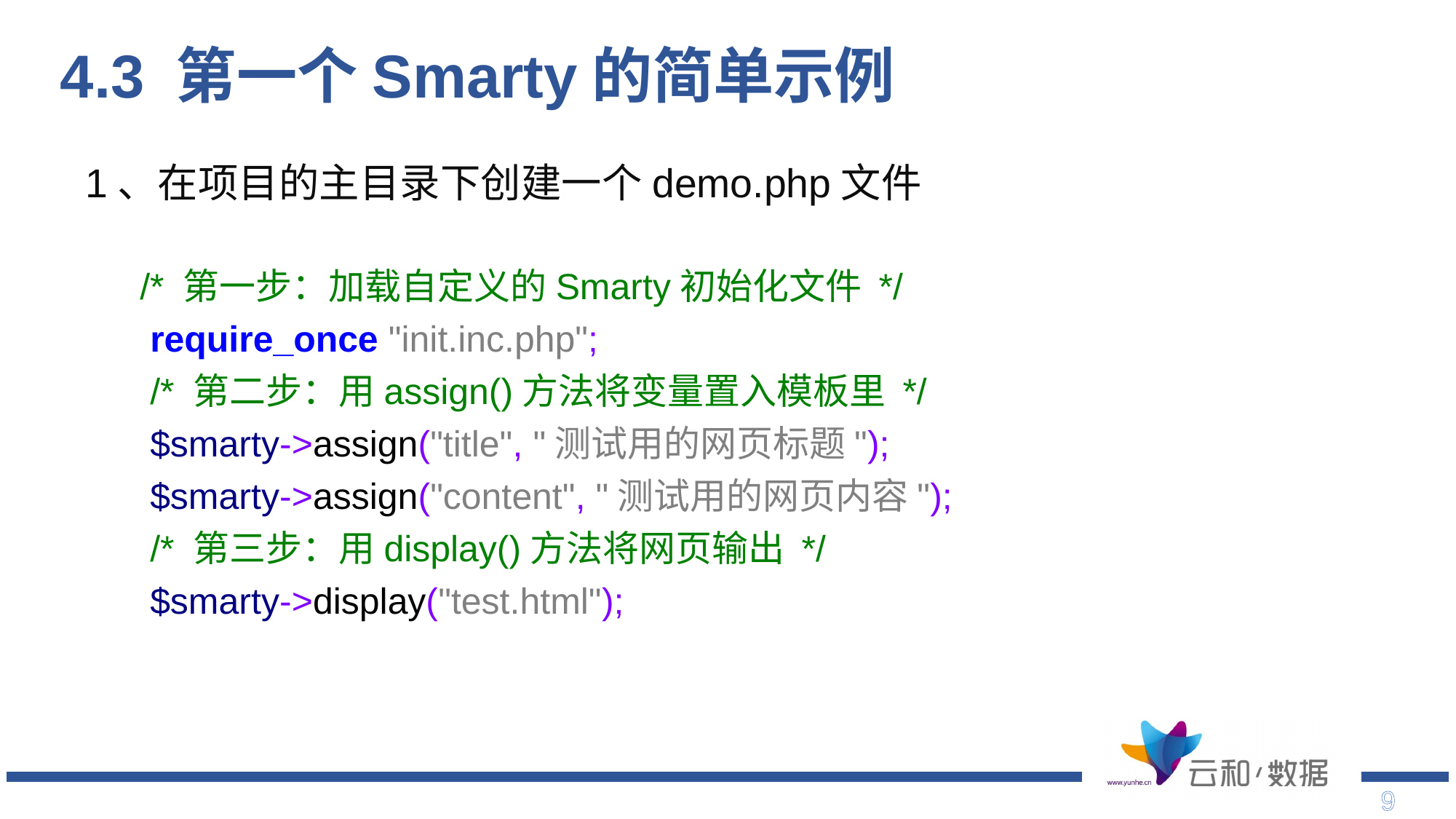

# 4.3 第一个Smarty的简单示例
1、在项目的主目录下创建一个demo.php文件
  /* 第一步：加载自定义的Smarty初始化文件 */
   require_once "init.inc.php";
   /* 第二步：用assign()方法将变量置入模板里 */
   $smarty->assign("title", "测试用的网页标题");
   $smarty->assign("content", "测试用的网页内容");
   /* 第三步：用display()方法将网页输出 */
   $smarty->display("test.html");